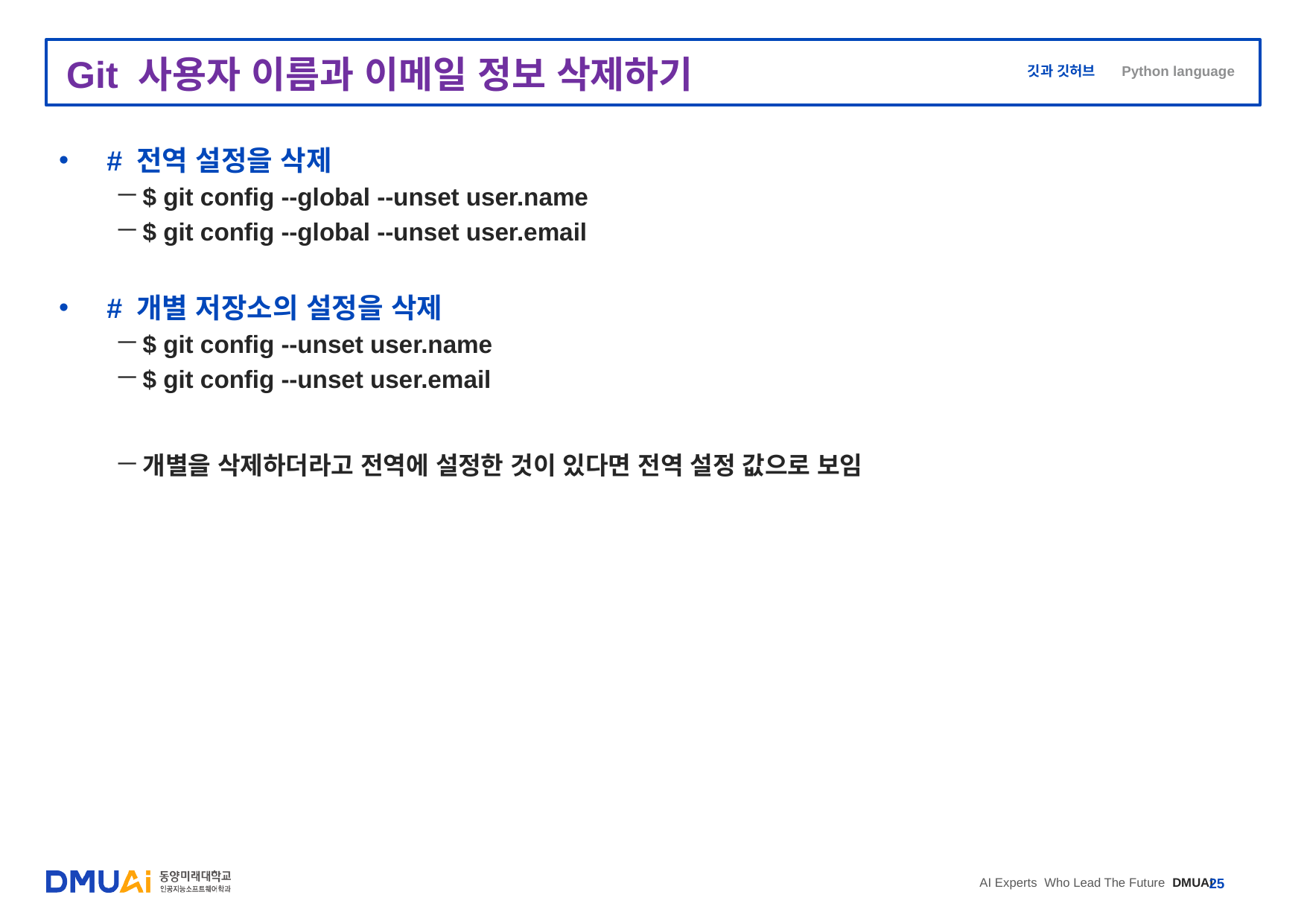

# Git 사용자 이름과 이메일 정보 삭제하기
# 전역 설정을 삭제
$ git config --global --unset user.name
$ git config --global --unset user.email

# 개별 저장소의 설정을 삭제
$ git config --unset user.name
$ git config --unset user.email

개별을 삭제하더라고 전역에 설정한 것이 있다면 전역 설정 값으로 보임